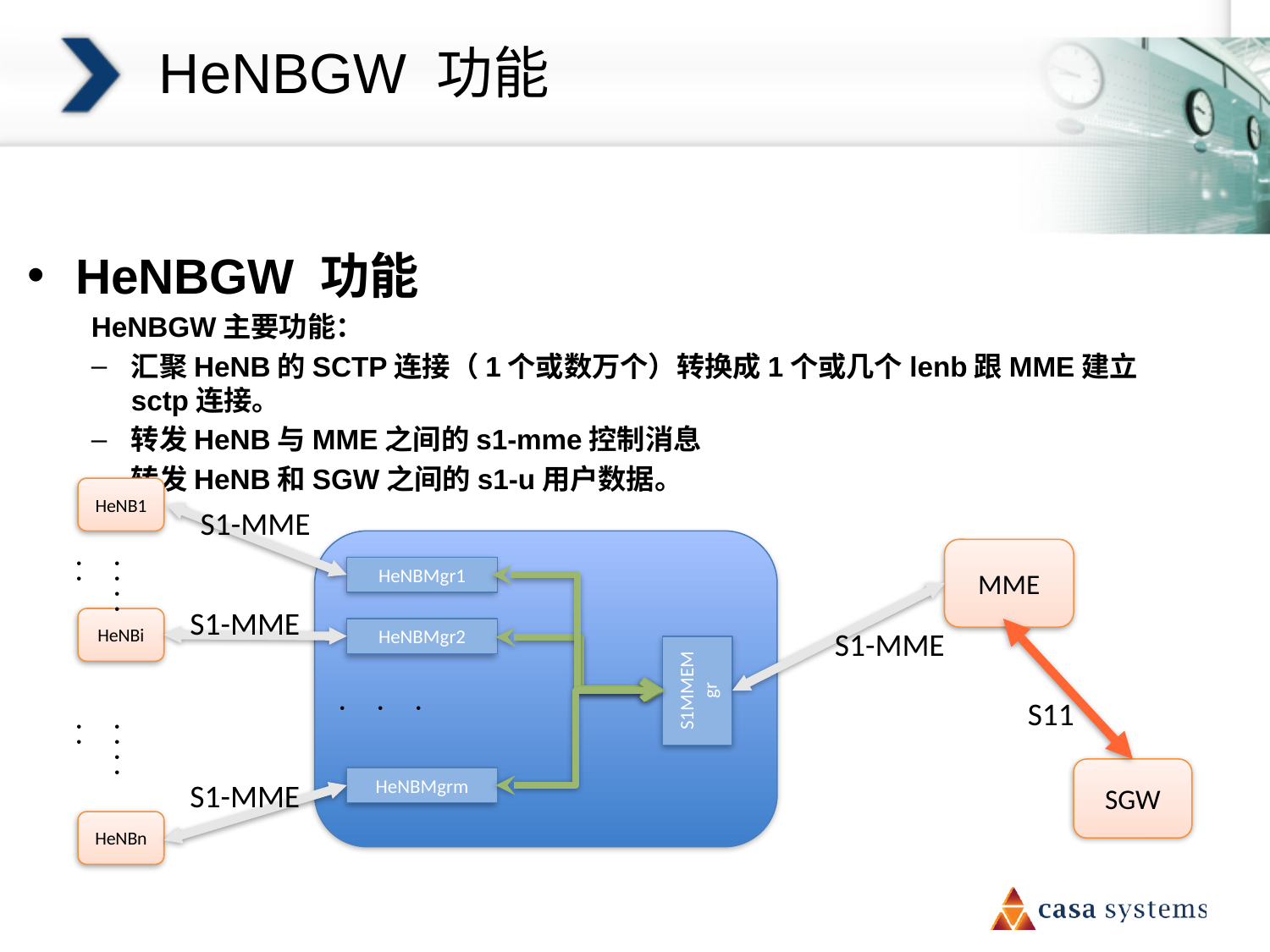

# HeNBGW 功能

HeNBGW 功能
HeNBGW主要功能：
汇聚HeNB的SCTP连接（1个或数万个）转换成1个或几个lenb跟MME建立sctp连接。
转发HeNB与MME之间的s1-mme控制消息
转发HeNB和SGW之间的s1-u用户数据。

HeNB1
S1-MME

MME
. . . . . .
HeNBMgr1
S1-MME
HeNBi
S1-MME
HeNBMgr2
S1MMEMgr
S11
. . .
. . . . . .
SGW
HeNBMgrm
S1-MME
HeNBn